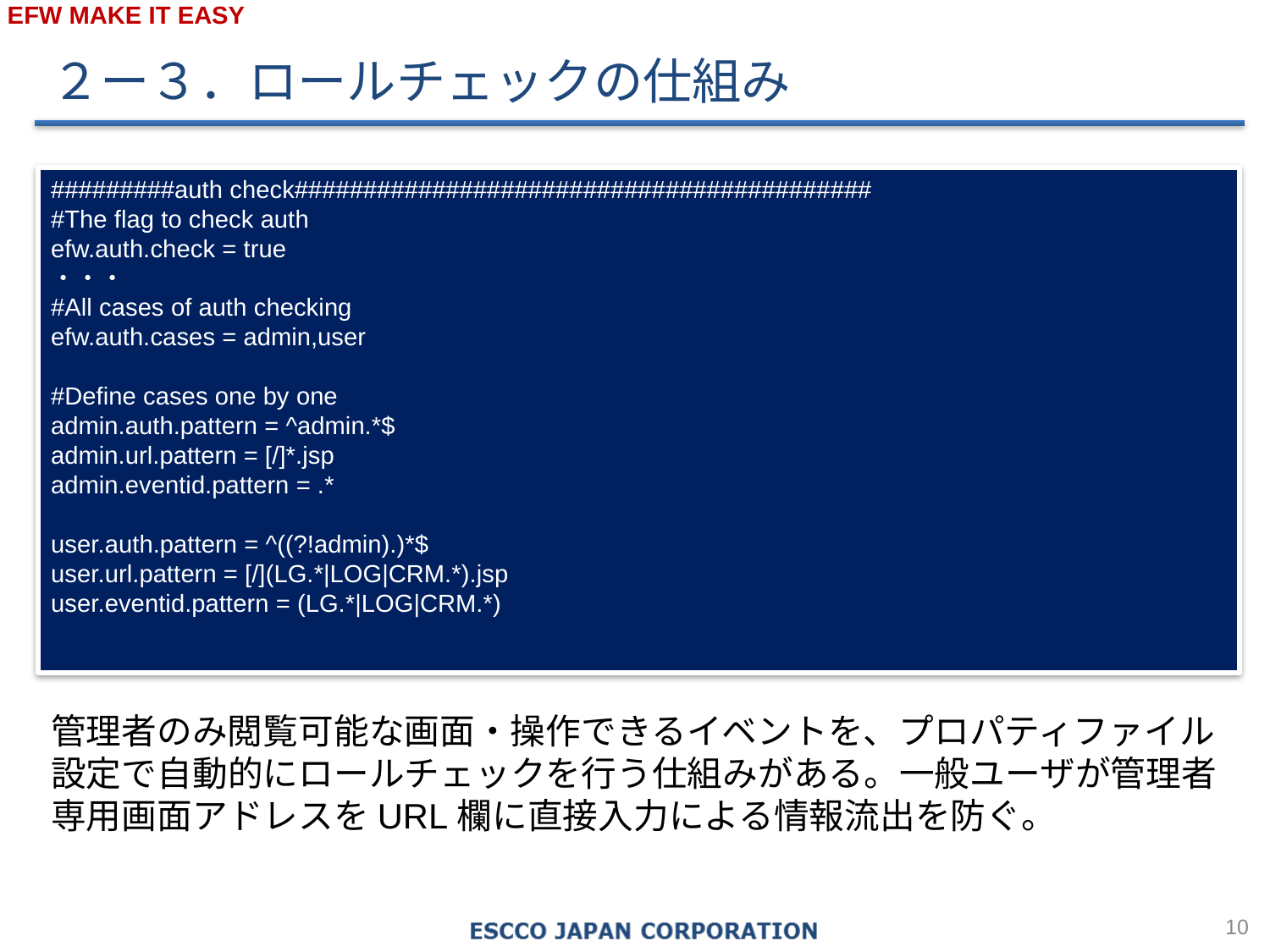

２ー３．ロールチェックの仕組み
#########auth check##########################################
#The flag to check auth
efw.auth.check = true
・・・
#All cases of auth checking
efw.auth.cases = admin,user

#Define cases one by one
admin.auth.pattern = ^admin.*$
admin.url.pattern = [/]*.jsp
admin.eventid.pattern = .*

user.auth.pattern = ^((?!admin).)*$
user.url.pattern = [/](LG.*|LOG|CRM.*).jsp
user.eventid.pattern = (LG.*|LOG|CRM.*)
管理者のみ閲覧可能な画面・操作できるイベントを、プロパティファイル設定で自動的にロールチェックを行う仕組みがある。一般ユーザが管理者専用画面アドレスをURL欄に直接入力による情報流出を防ぐ。
10